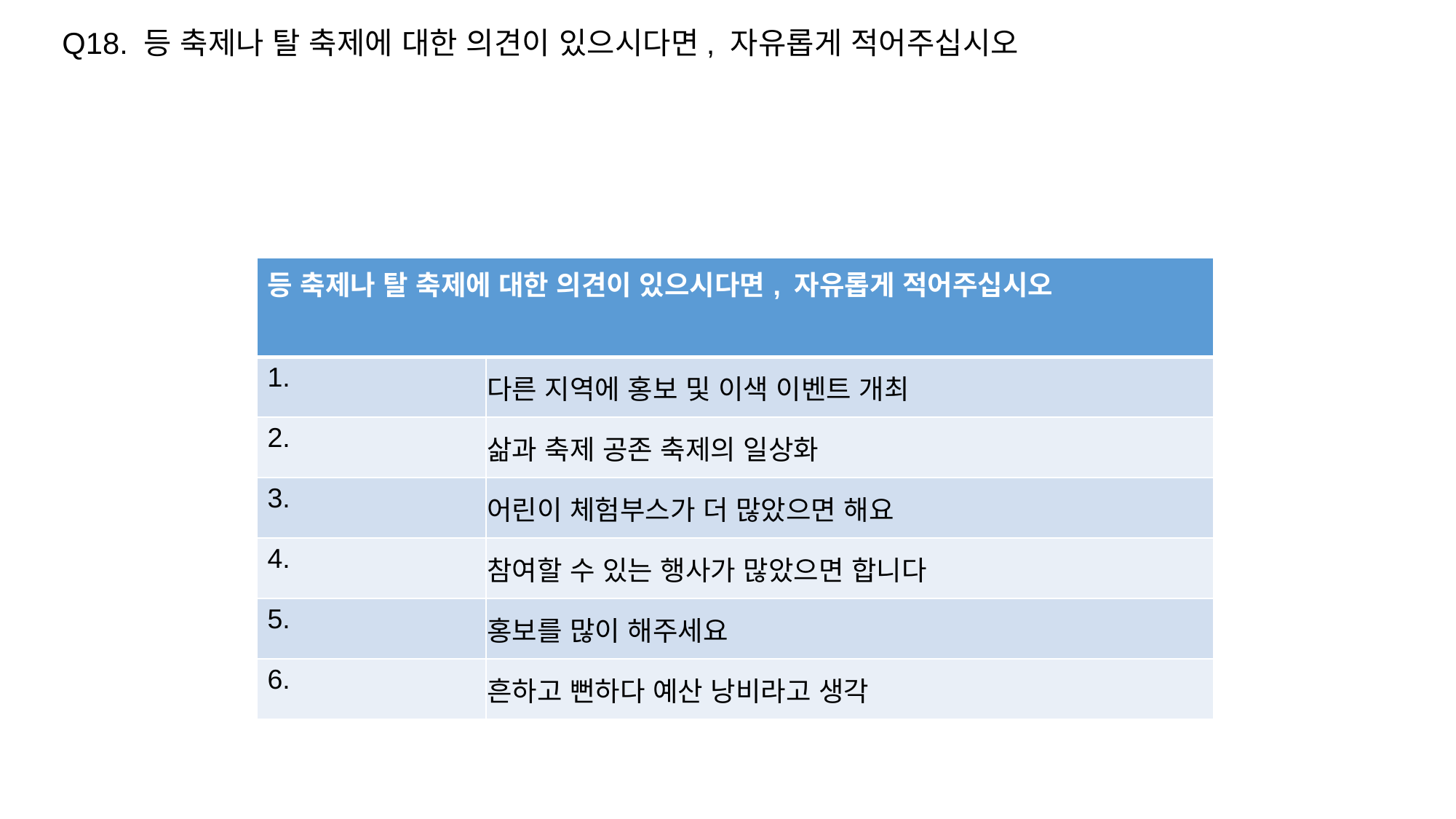

Q18. 등 축제나 탈 축제에 대한 의견이 있으시다면, 자유롭게 적어주십시오
| 등 축제나 탈 축제에 대한 의견이 있으시다면, 자유롭게 적어주십시오 |  |
| --- | --- |
| 1. | 다른 지역에 홍보 및 이색 이벤트 개최 |
| 2. | 삶과 축제 공존 축제의 일상화 |
| 3. | 어린이 체험부스가 더 많았으면 해요 |
| 4. | 참여할 수 있는 행사가 많았으면 합니다 |
| 5. | 홍보를 많이 해주세요 |
| 6. | 흔하고 뻔하다 예산 낭비라고 생각 |